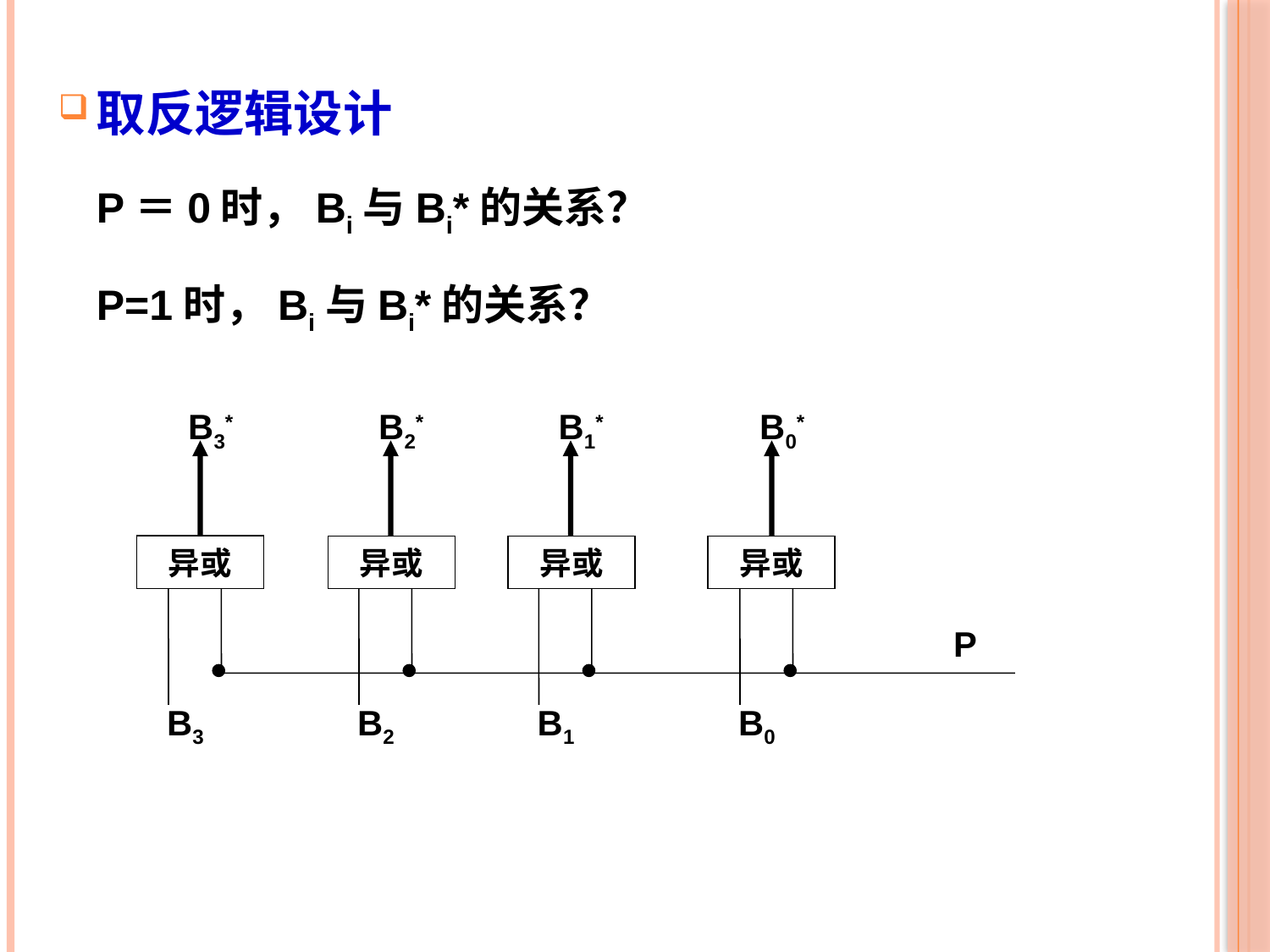

取反逻辑设计
 	P＝0时，Bi与Bi*的关系？
 	P=1时，Bi与Bi*的关系？
    B3*
    B2*
    B1*
    B0*

异或

P
•
•
•
•

    B3
    B2
    B1
    B0
异或
异或
异或